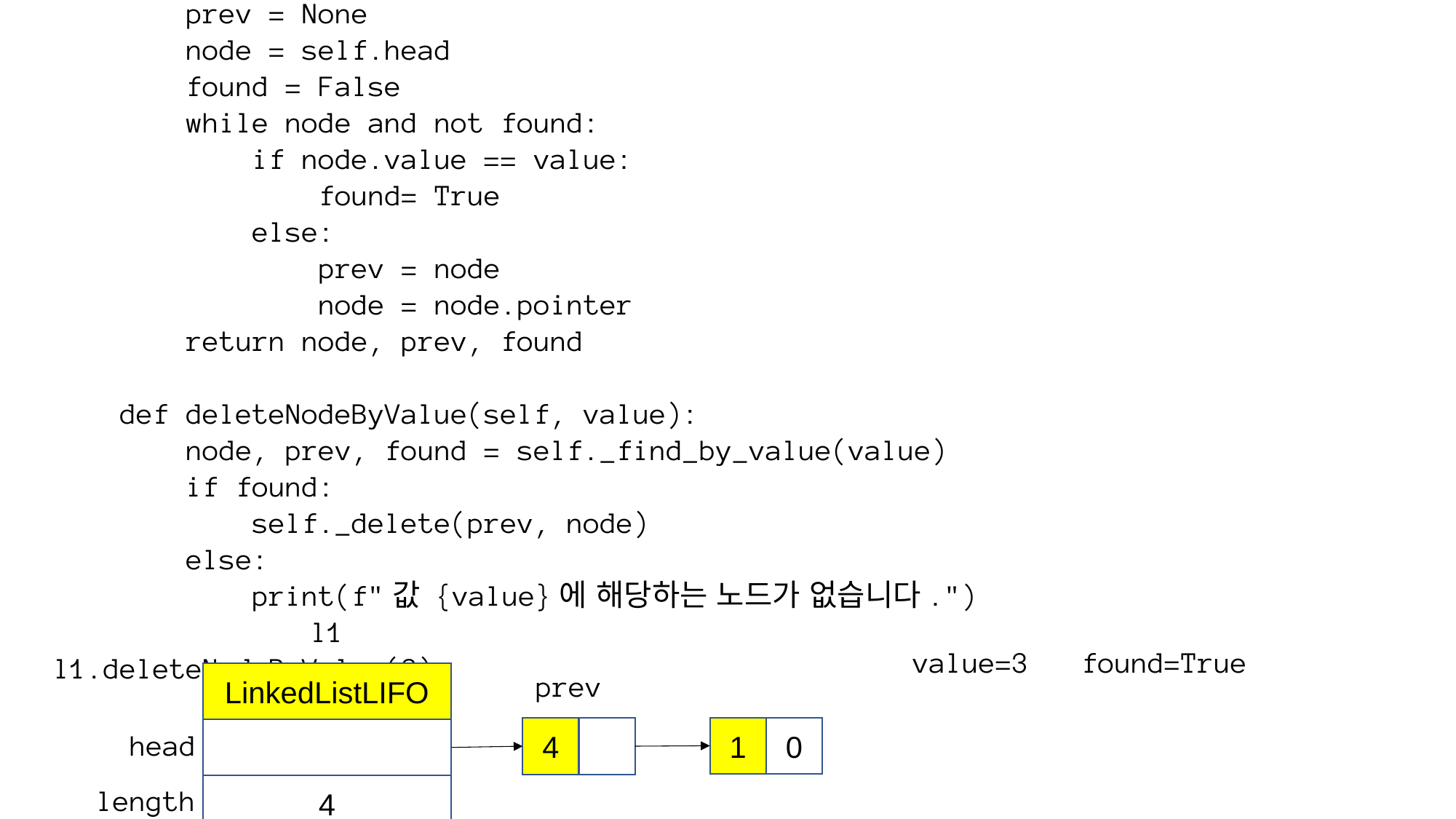

def _find_by_value(self, value):
        prev = None
        node = self.head
        found = False
        while node and not found:
            if node.value == value:
                found= True
            else:
                prev = node
                node = node.pointer
        return node, prev, found

    def deleteNodeByValue(self, value):
        node, prev, found = self._find_by_value(value)
        if found:
            self._delete(prev, node)
        else:
            print(f"값 {value}에 해당하는 노드가 없습니다.")

l1.deleteNodeByValue(3)
l1
value=3
found=True
prev
LinkedListLIFO
1
0
4

head
length
4